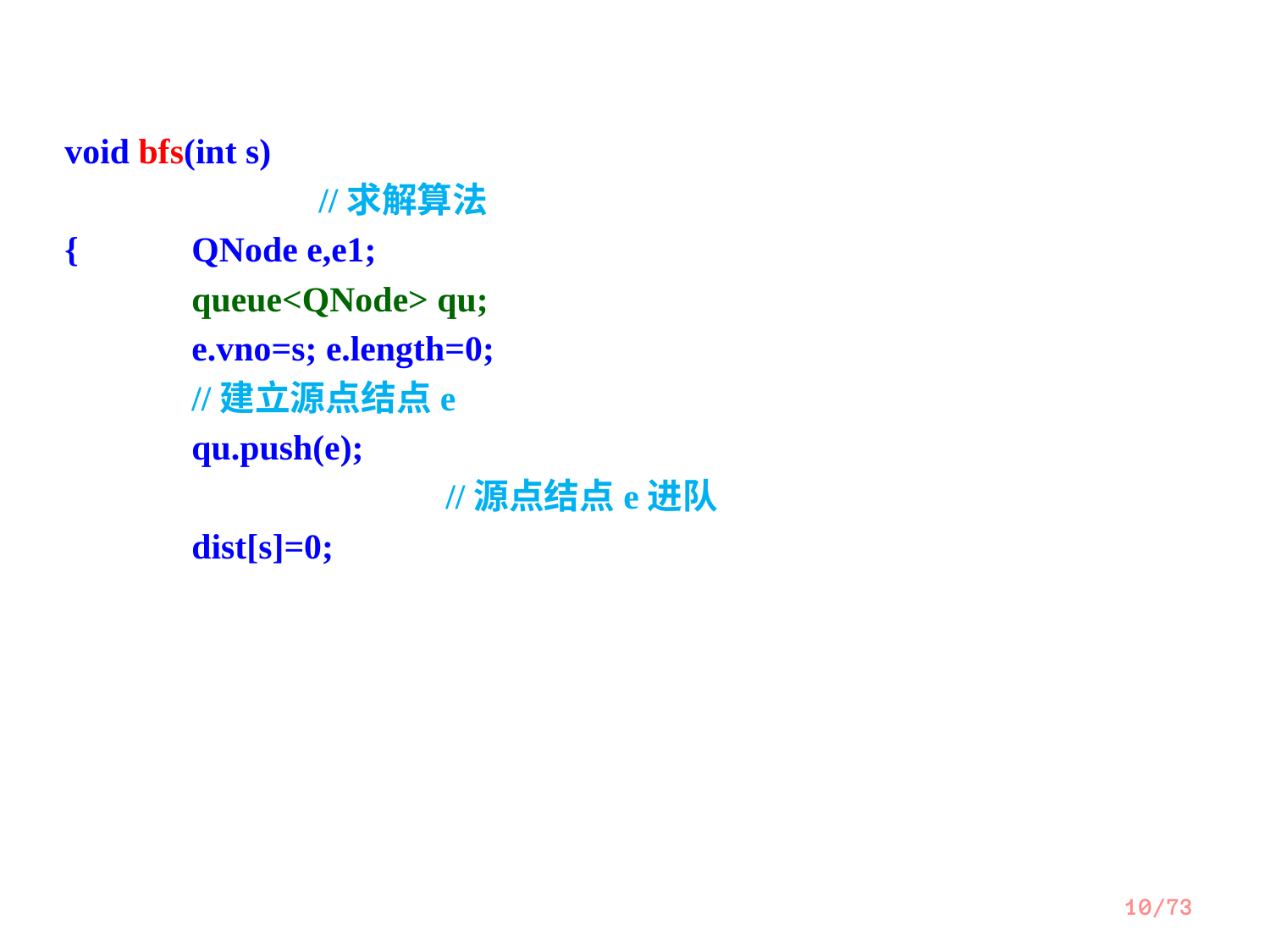

void bfs(int s)										//求解算法
{	QNode e,e1;
 	queue<QNode> qu;
	e.vno=s; e.length=0; 							//建立源点结点e
	qu.push(e);										//源点结点e进队
 	dist[s]=0;
10/73